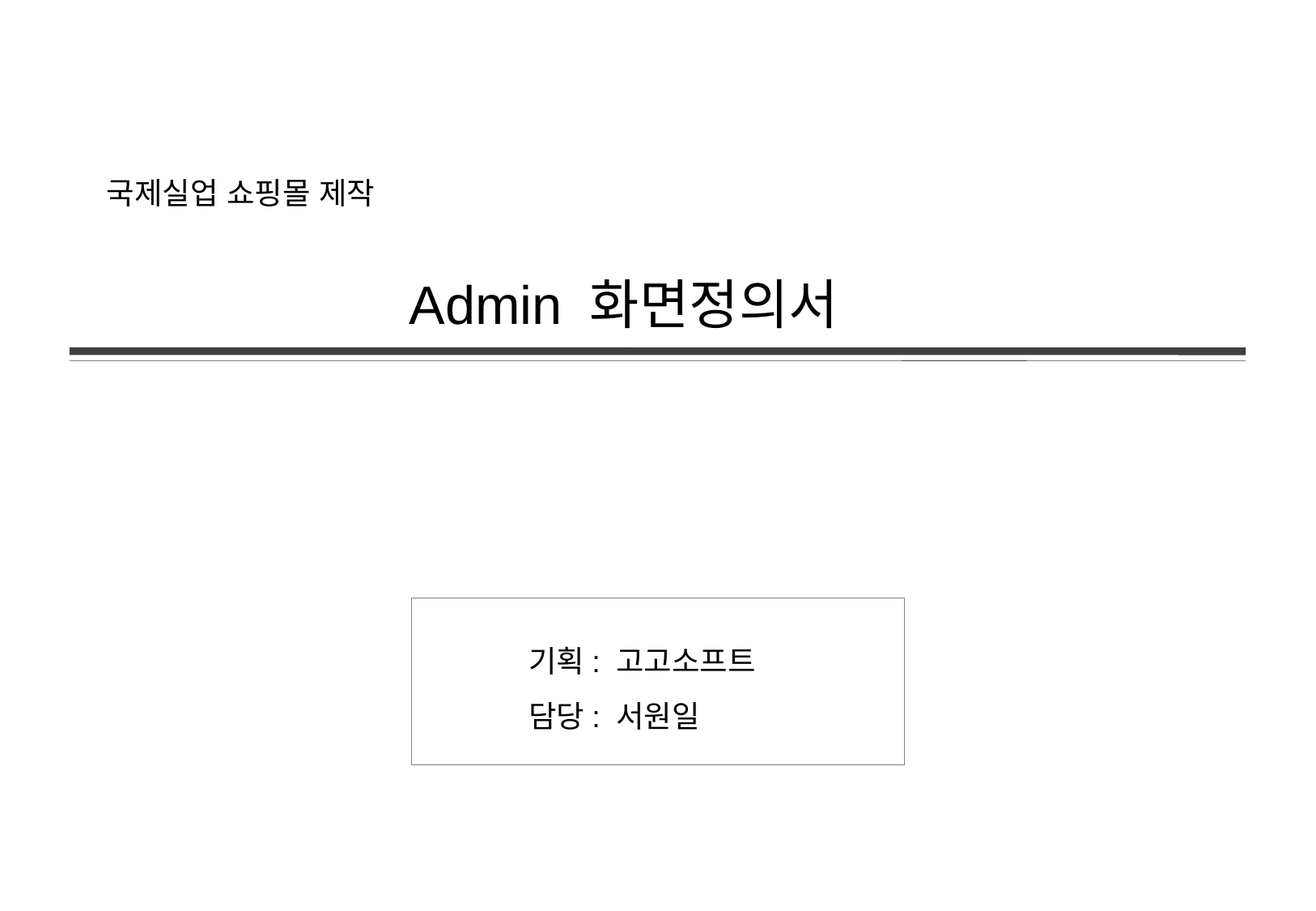

국제실업 쇼핑몰 제작
Admin 화면정의서
기획: 고고소프트
담당: 서원일